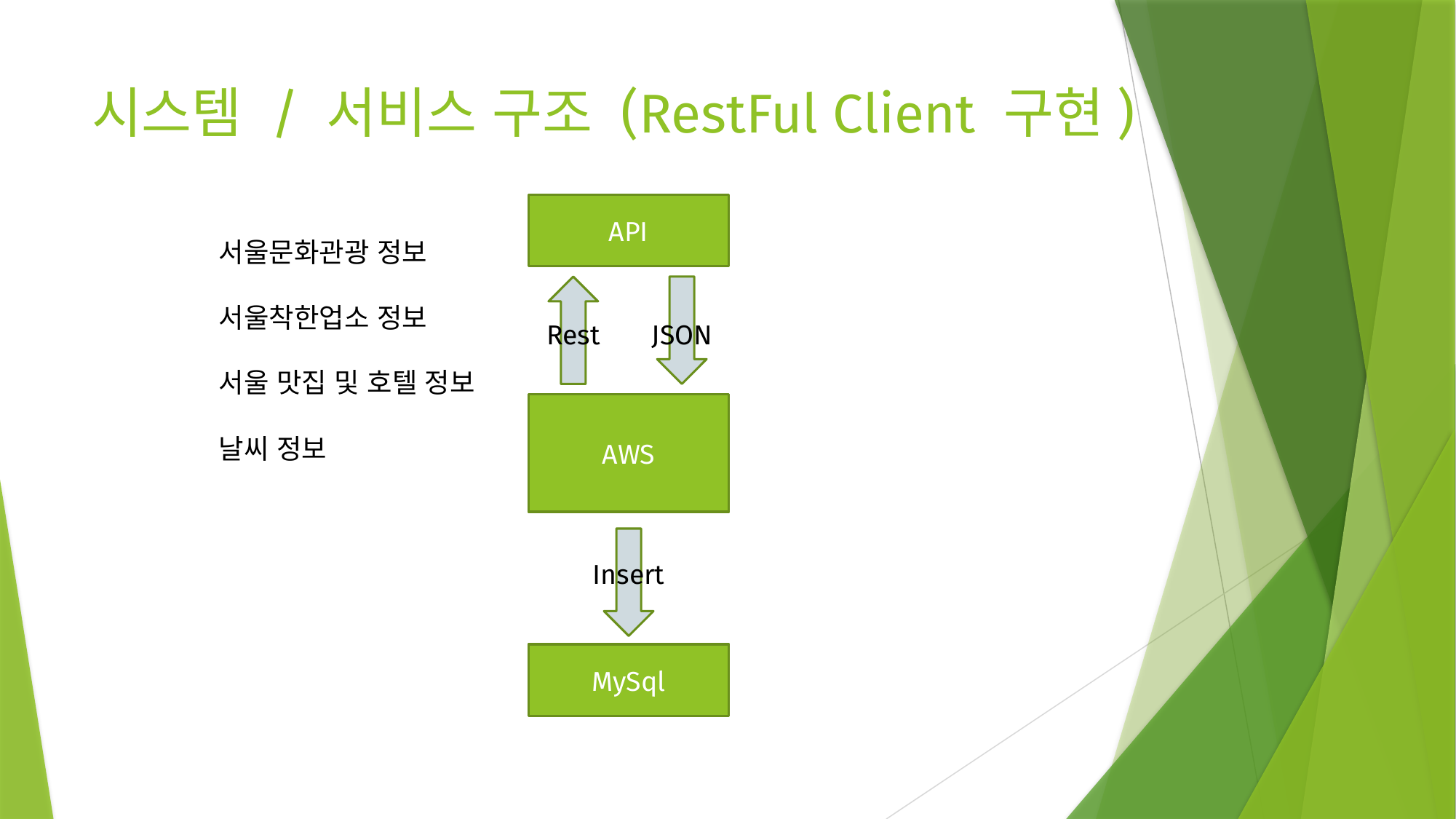

시스템 / 서비스 구조 (RestFul Client 구현)
API
서울문화관광 정보

서울착한업소 정보

서울 맛집 및 호텔 정보

날씨 정보

Rest
JSON
AWS
Insert

MySql